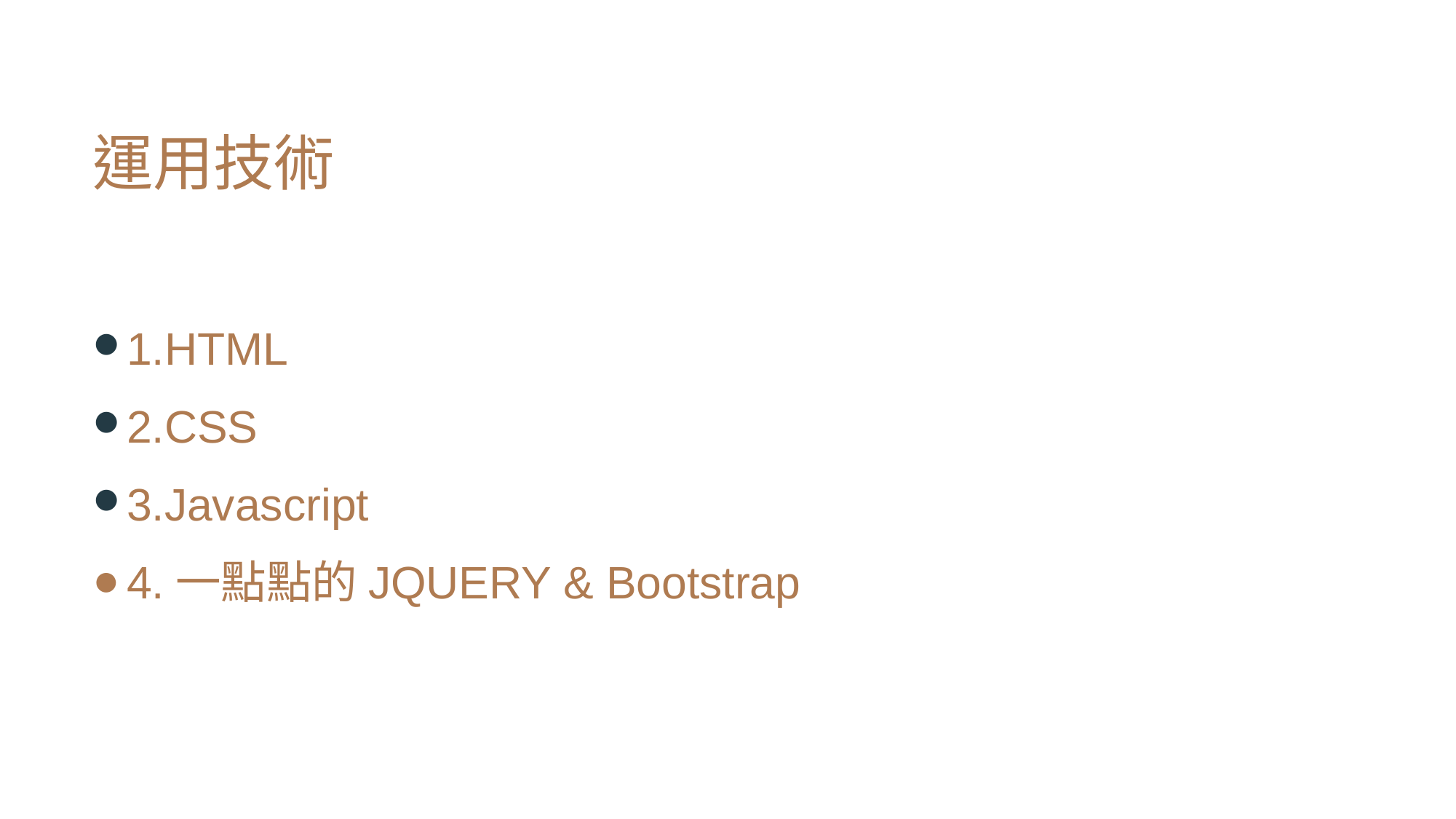

# 運用技術
1.HTML
2.CSS
3.Javascript
4.一點點的JQUERY & Bootstrap